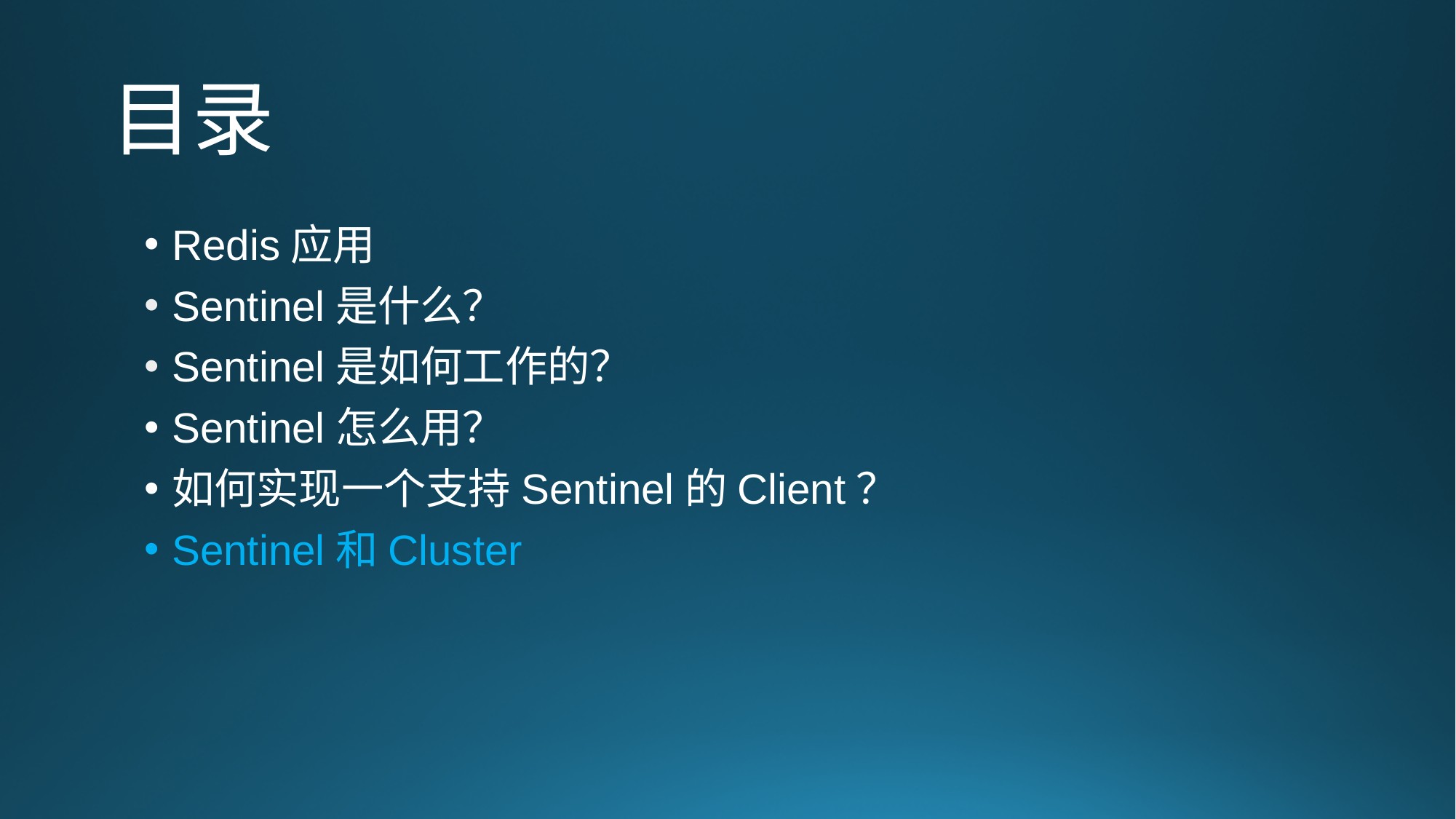

# 目录
Redis应用
Sentinel是什么？
Sentinel是如何工作的？
Sentinel怎么用？
如何实现一个支持Sentinel的Client？
Sentinel和Cluster